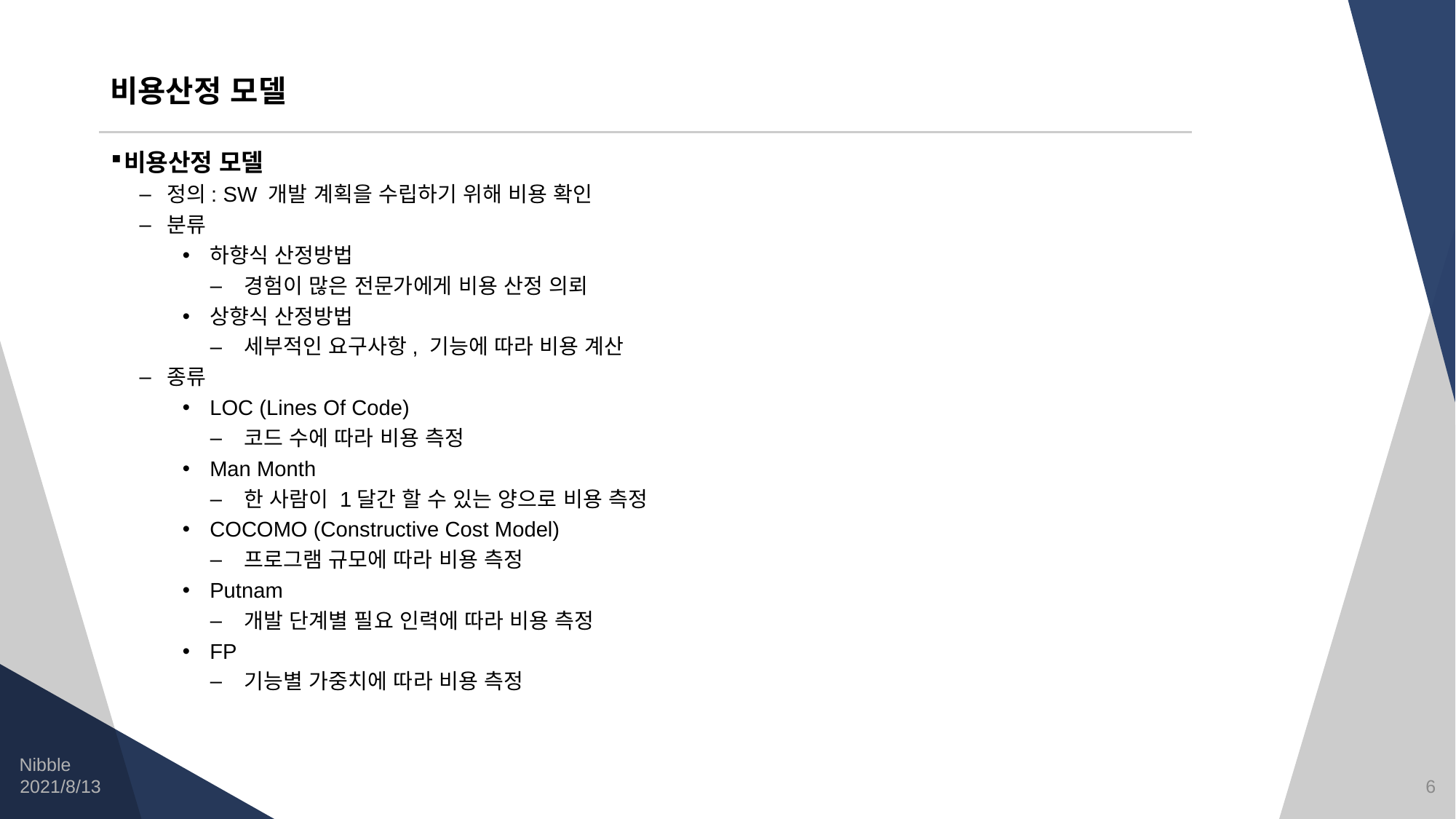

# 비용산정 모델

비용산정 모델
정의: SW 개발 계획을 수립하기 위해 비용 확인
분류
하향식 산정방법
경험이 많은 전문가에게 비용 산정 의뢰
상향식 산정방법
세부적인 요구사항, 기능에 따라 비용 계산
종류
LOC (Lines Of Code)
코드 수에 따라 비용 측정
Man Month
한 사람이 1달간 할 수 있는 양으로 비용 측정
COCOMO (Constructive Cost Model)
프로그램 규모에 따라 비용 측정
Putnam
개발 단계별 필요 인력에 따라 비용 측정
FP
기능별 가중치에 따라 비용 측정
Nibble
2021/8/13
6